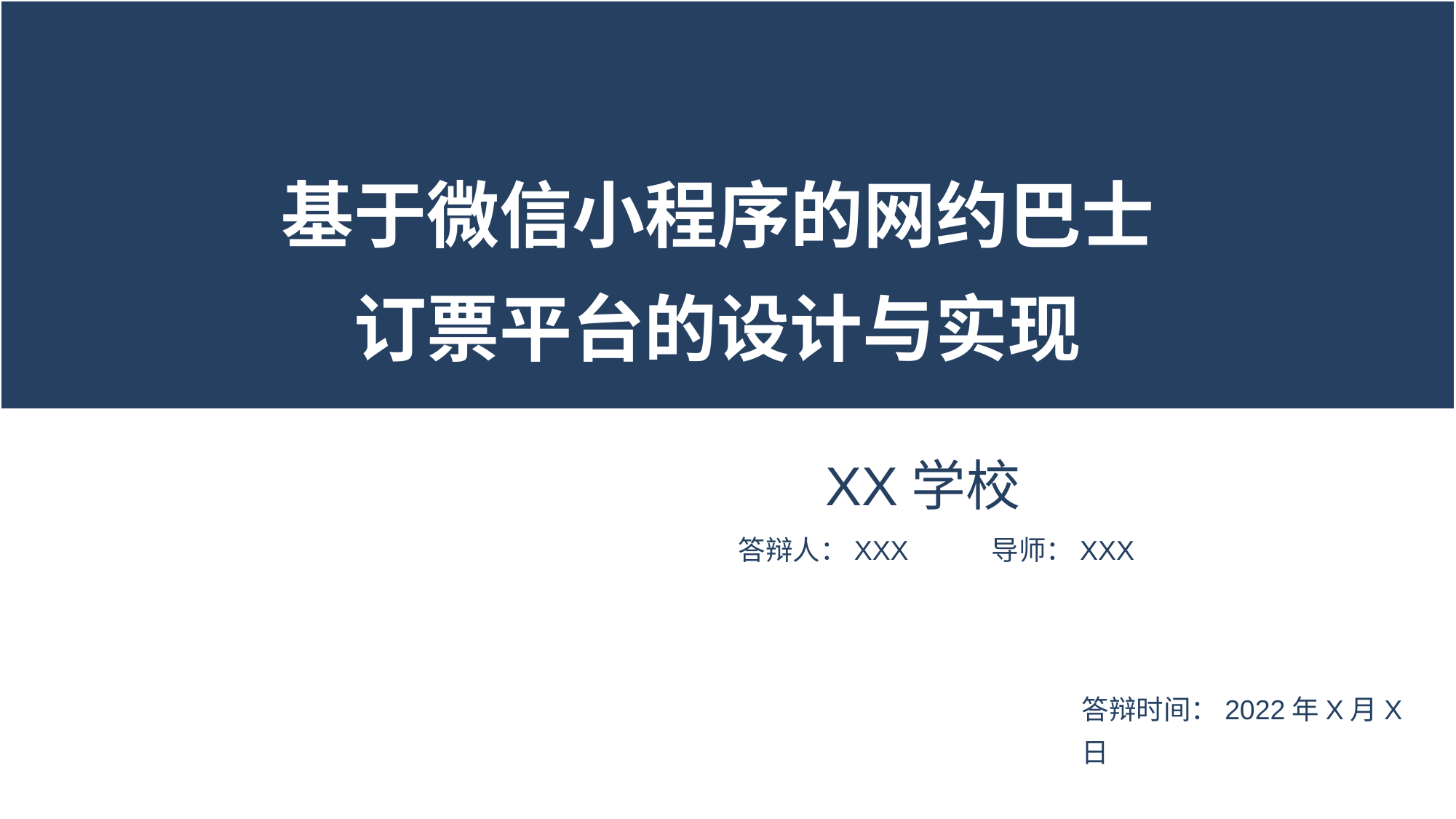

# 基于微信小程序的网约巴士 订票平台的设计与实现
XX学校
答辩人：XXX          导师：XXX
答辩时间：2022年X月X日